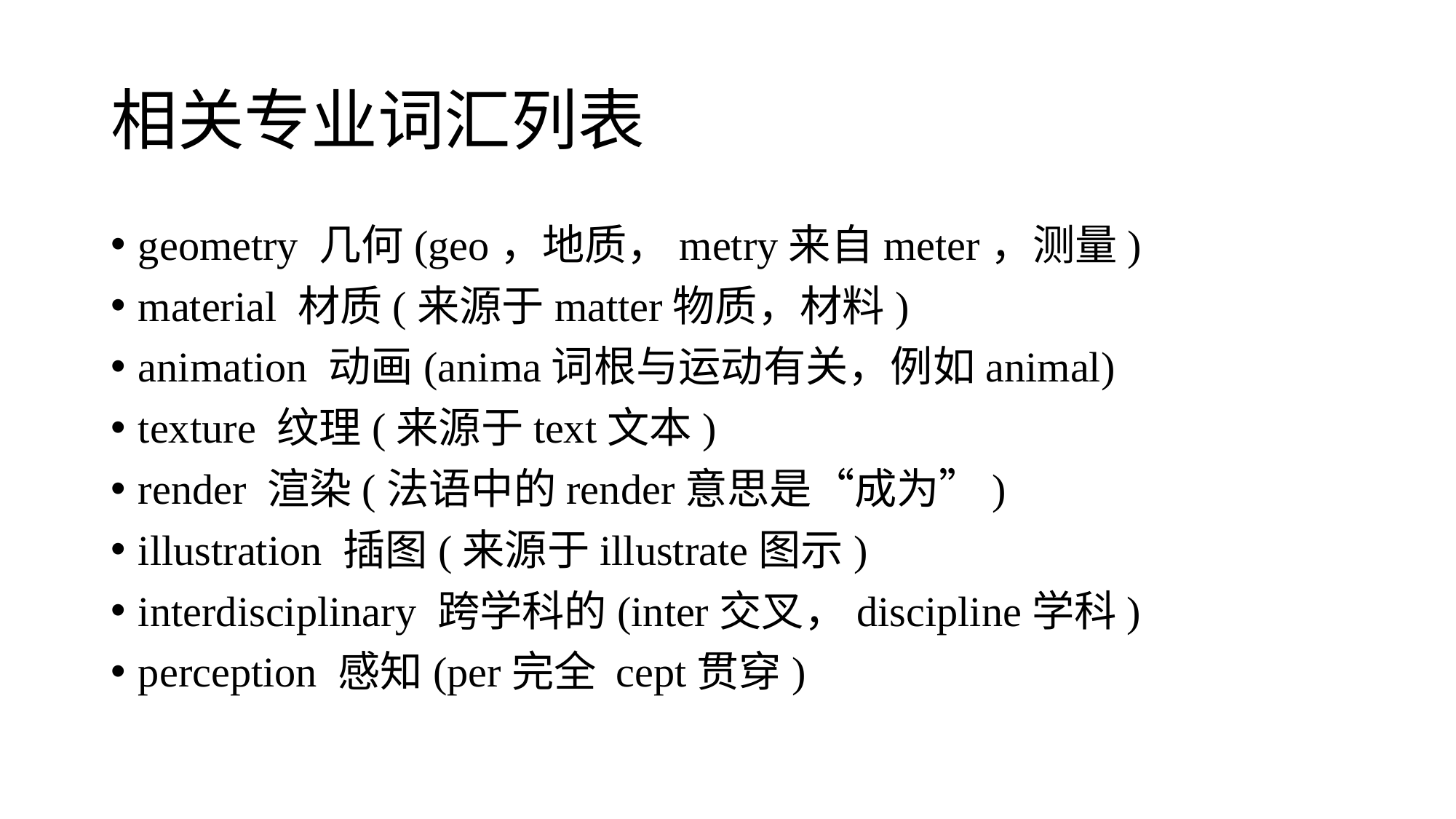

# 相关专业词汇列表
geometry 几何(geo，地质，metry来自meter，测量)
material 材质(来源于matter物质，材料)
animation 动画(anima词根与运动有关，例如animal)
texture 纹理(来源于text文本)
render 渲染(法语中的render意思是“成为”)
illustration 插图(来源于illustrate图示)
interdisciplinary 跨学科的(inter交叉，discipline学科)
perception 感知(per完全 cept贯穿)